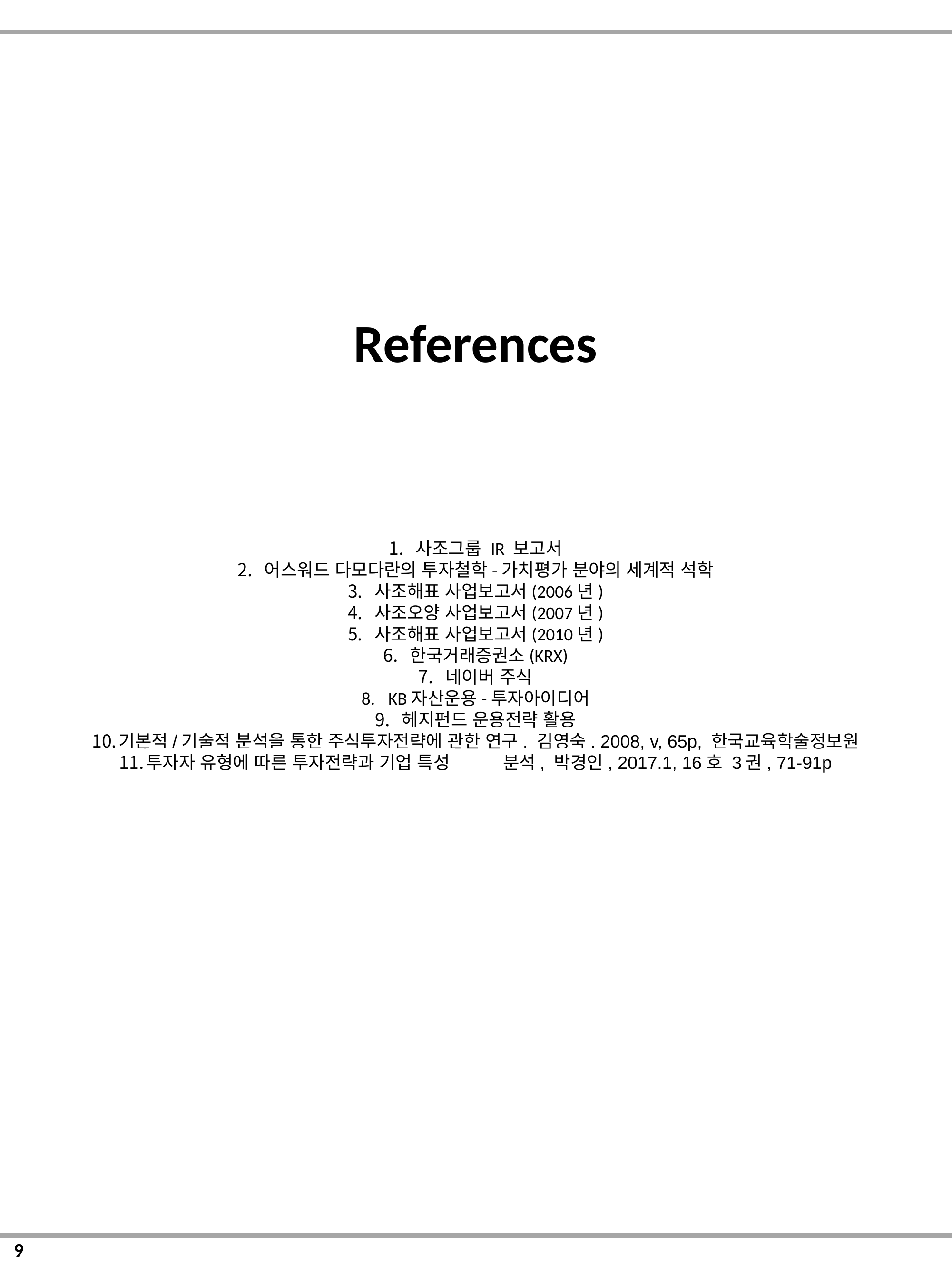

References
사조그룹 IR 보고서
어스워드 다모다란의 투자철학-가치평가 분야의 세계적 석학
사조해표 사업보고서(2006년)
사조오양 사업보고서(2007년)
사조해표 사업보고서(2010년)
한국거래증권소(KRX)
네이버 주식
KB자산운용-투자아이디어
헤지펀드 운용전략 활용
기본적/기술적 분석을 통한 주식투자전략에 관한 연구, 김영숙, 2008, v, 65p, 한국교육학술정보원
투자자 유형에 따른 투자전략과 기업 특성 	분석, 박경인, 2017.1, 16호 3권, 71-91p

9